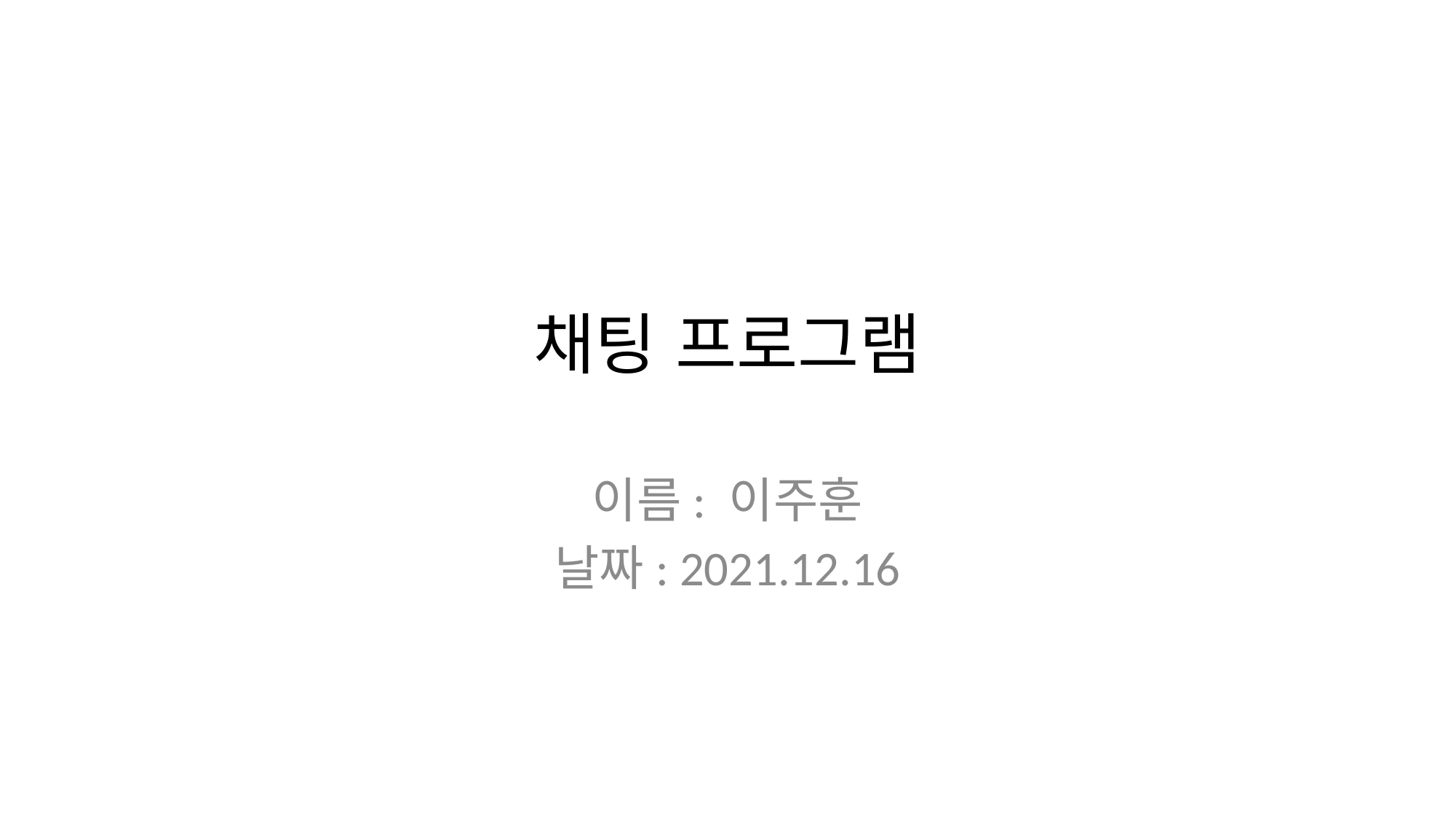

# 채팅 프로그램
이름: 이주훈
날짜: 2021.12.16